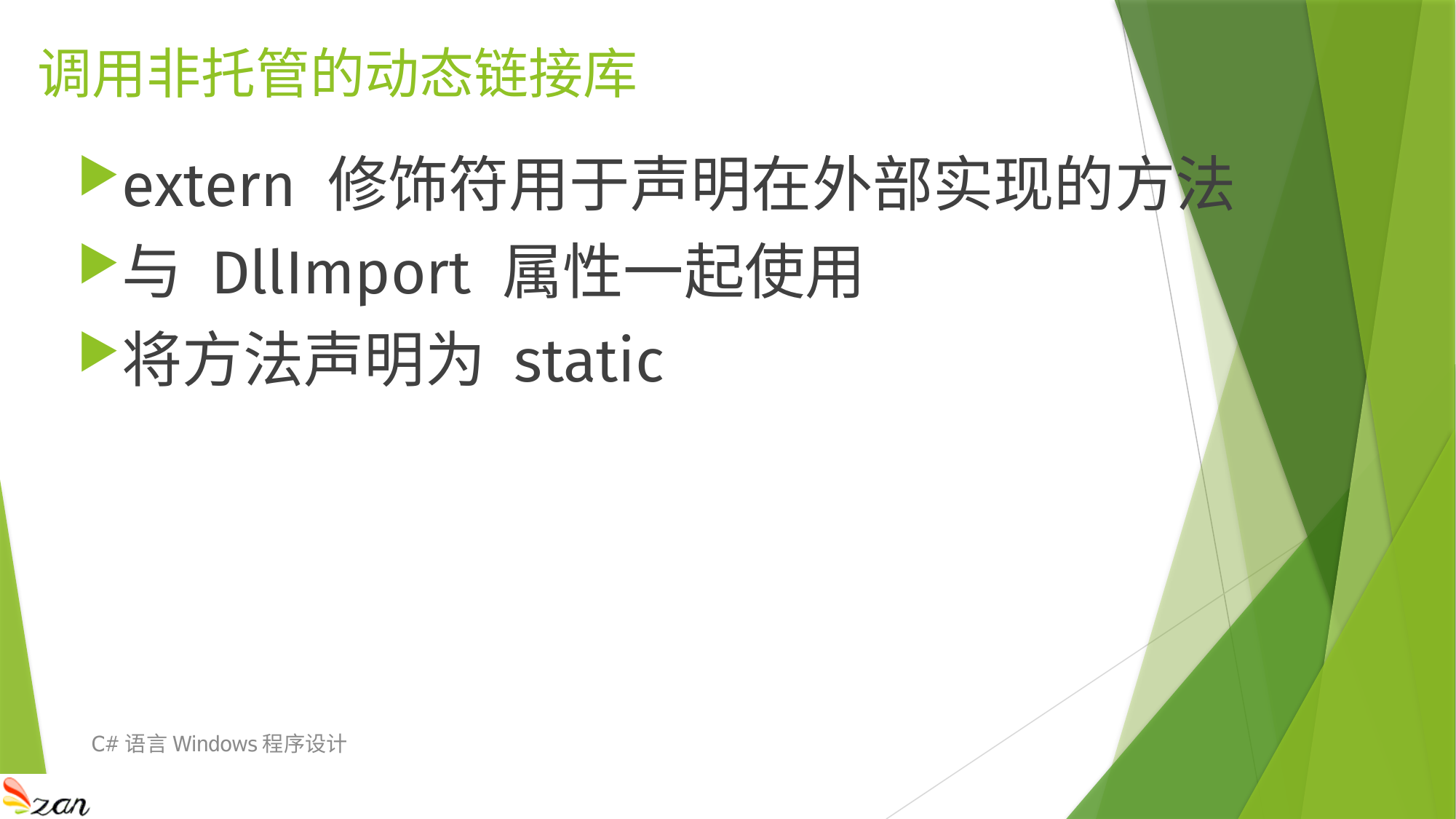

# 调用非托管的动态链接库
extern 修饰符用于声明在外部实现的方法
与 DllImport 属性一起使用
将方法声明为 static
C#语言Windows程序设计